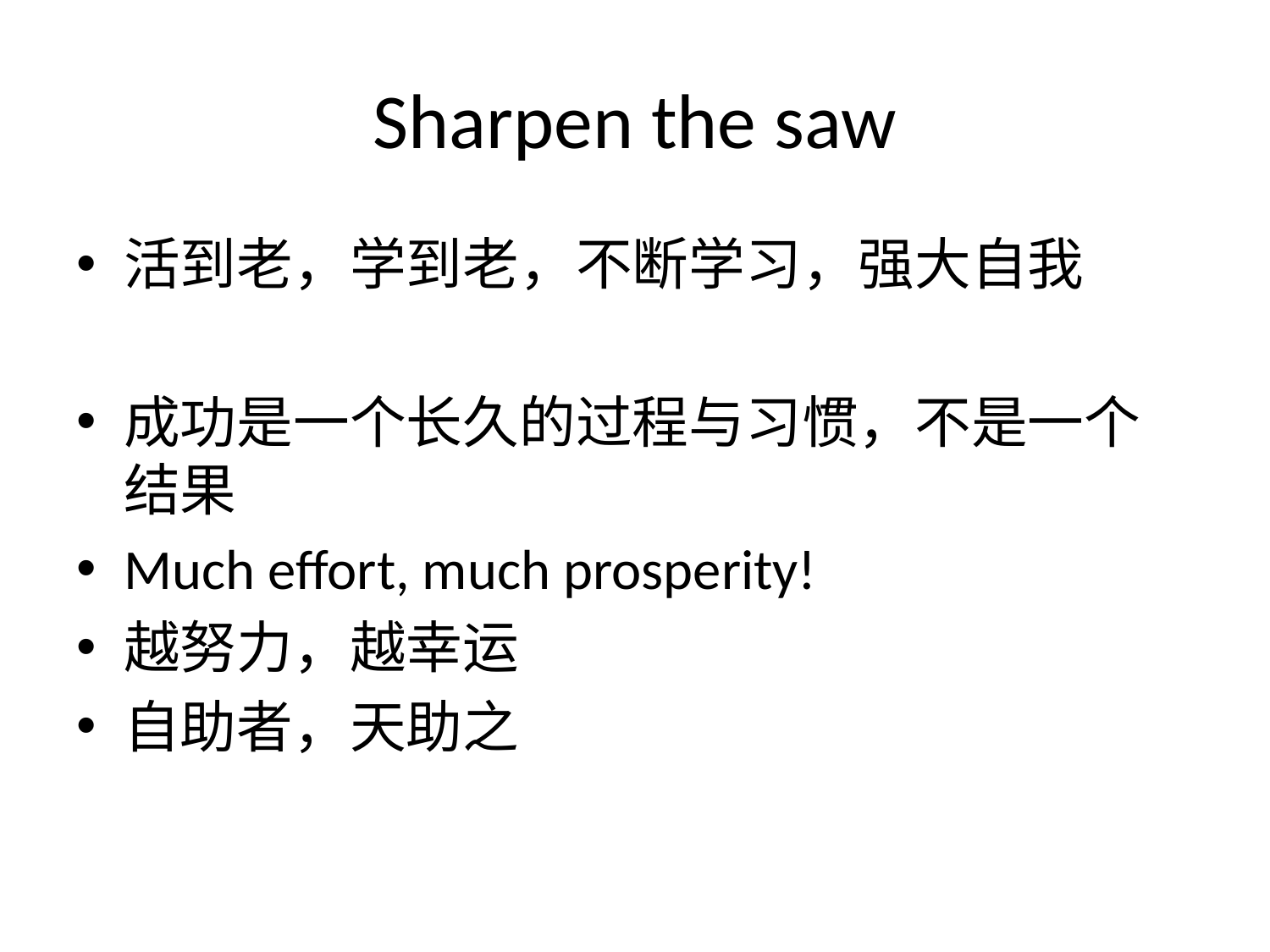

# Sharpen the saw
活到老，学到老，不断学习，强大自我

成功是一个长久的过程与习惯，不是一个结果
Much effort, much prosperity!
越努力，越幸运
自助者，天助之